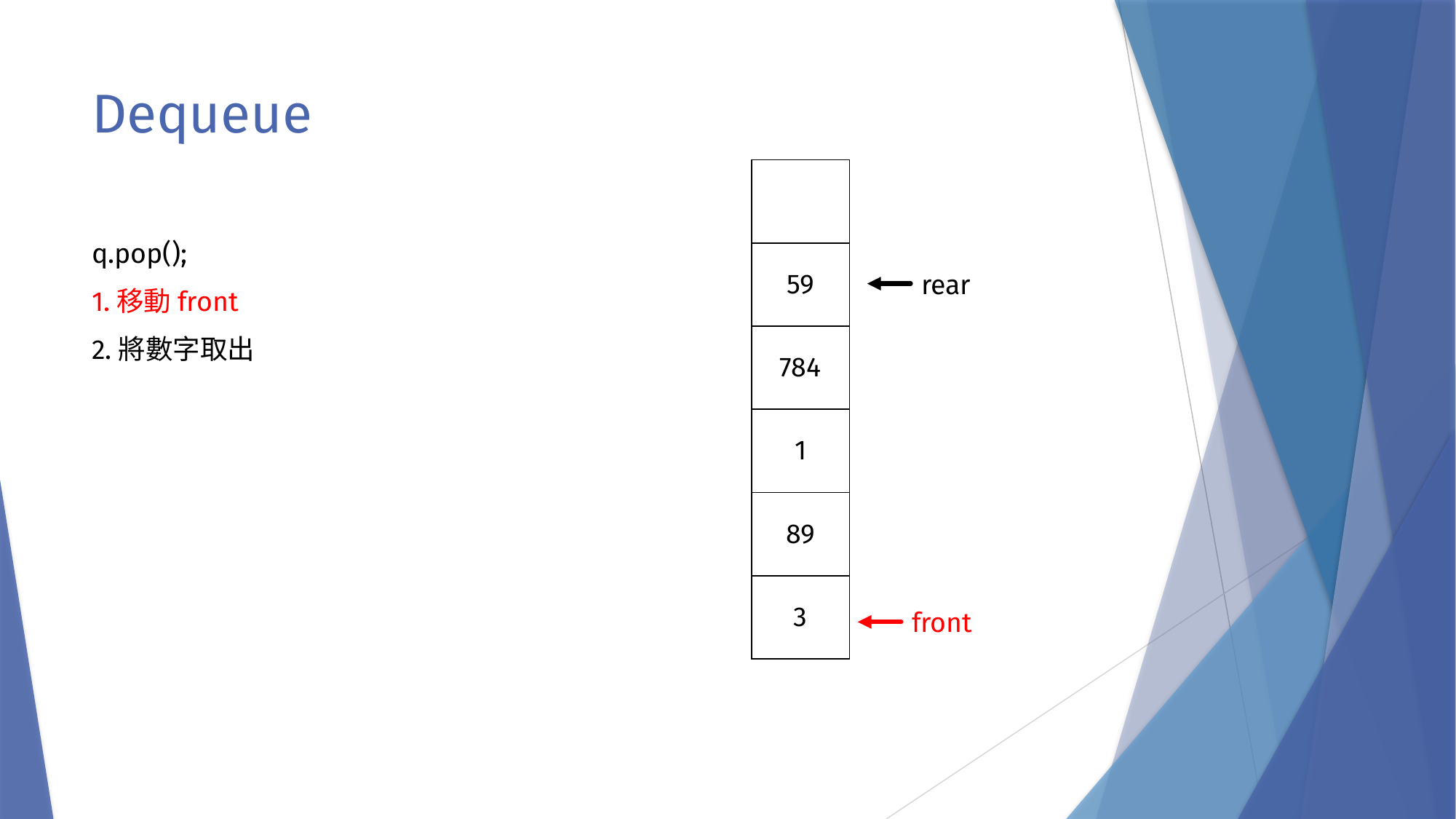

# Dequeue
|  |
| --- |
| 59 |
| 784 |
| 1 |
| 89 |
| 3 |
q.pop();
1.移動front
2.將數字取出
rear
front